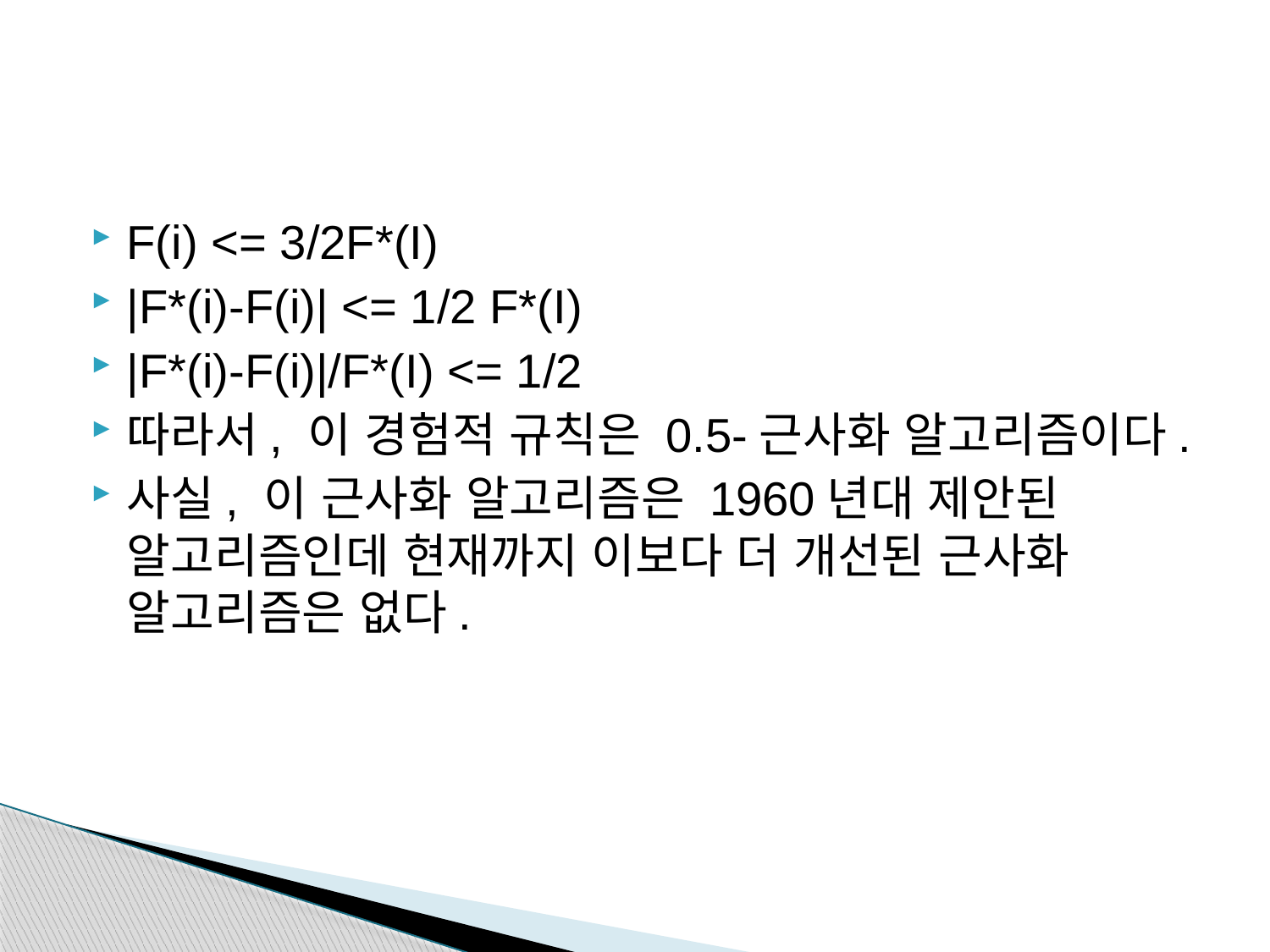

#
F(i) <= 3/2F*(I)
|F*(i)-F(i)| <= 1/2 F*(I)
|F*(i)-F(i)|/F*(I) <= 1/2
따라서, 이 경험적 규칙은 0.5-근사화 알고리즘이다.
사실, 이 근사화 알고리즘은 1960년대 제안된 알고리즘인데 현재까지 이보다 더 개선된 근사화 알고리즘은 없다.